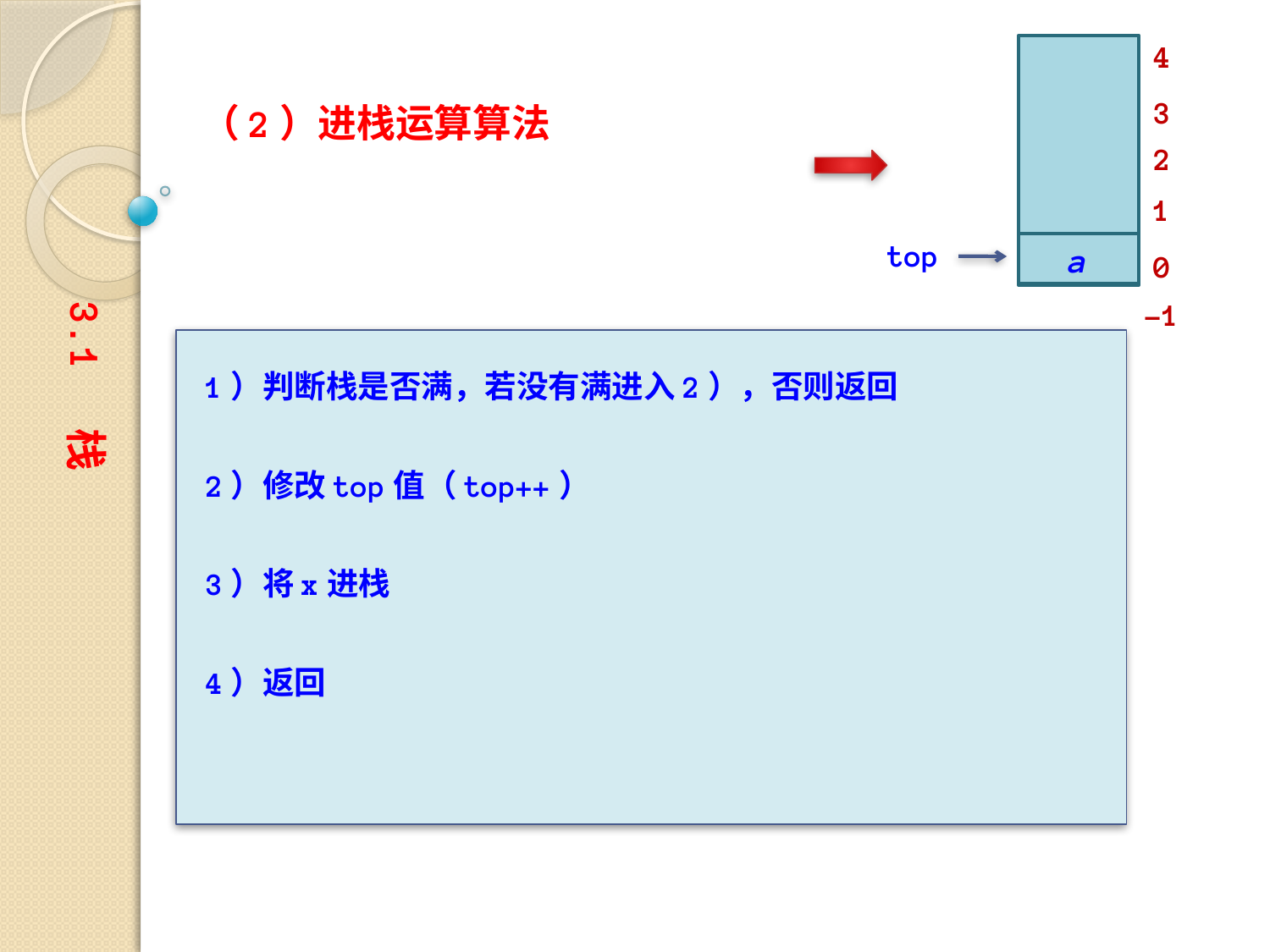

4
3
2
1
top
a
0
-1

（2）进栈运算算法

3.1  栈
1）判断栈是否满，若没有满进入2），否则返回

2）修改top值（top++）

3）将x进栈

4）返回